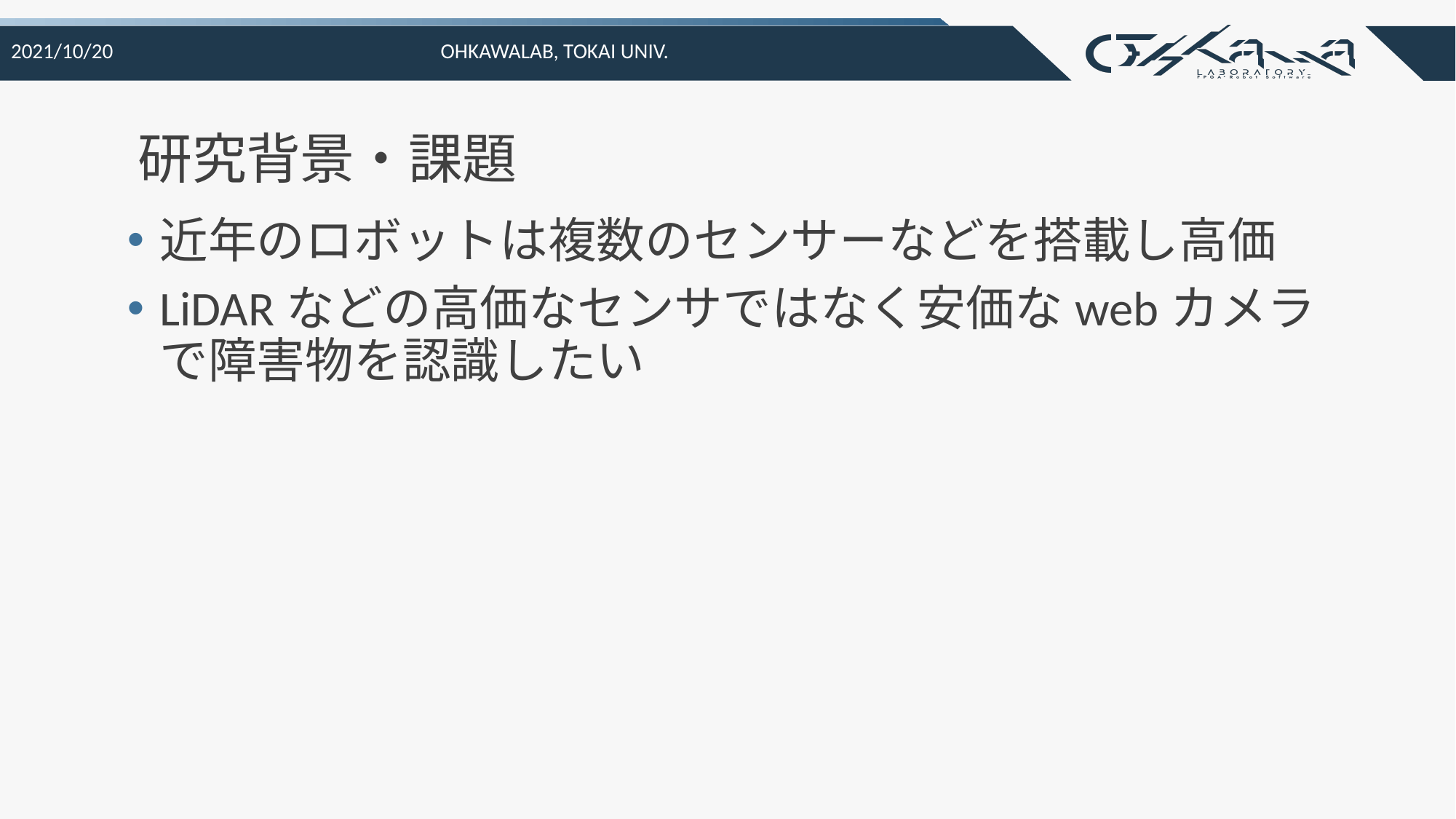

2021/10/20
Ohkawalab, Tokai Univ.
# 研究背景・課題
近年のロボットは複数のセンサーなどを搭載し高価
LiDARなどの高価なセンサではなく安価なwebカメラで障害物を認識したい